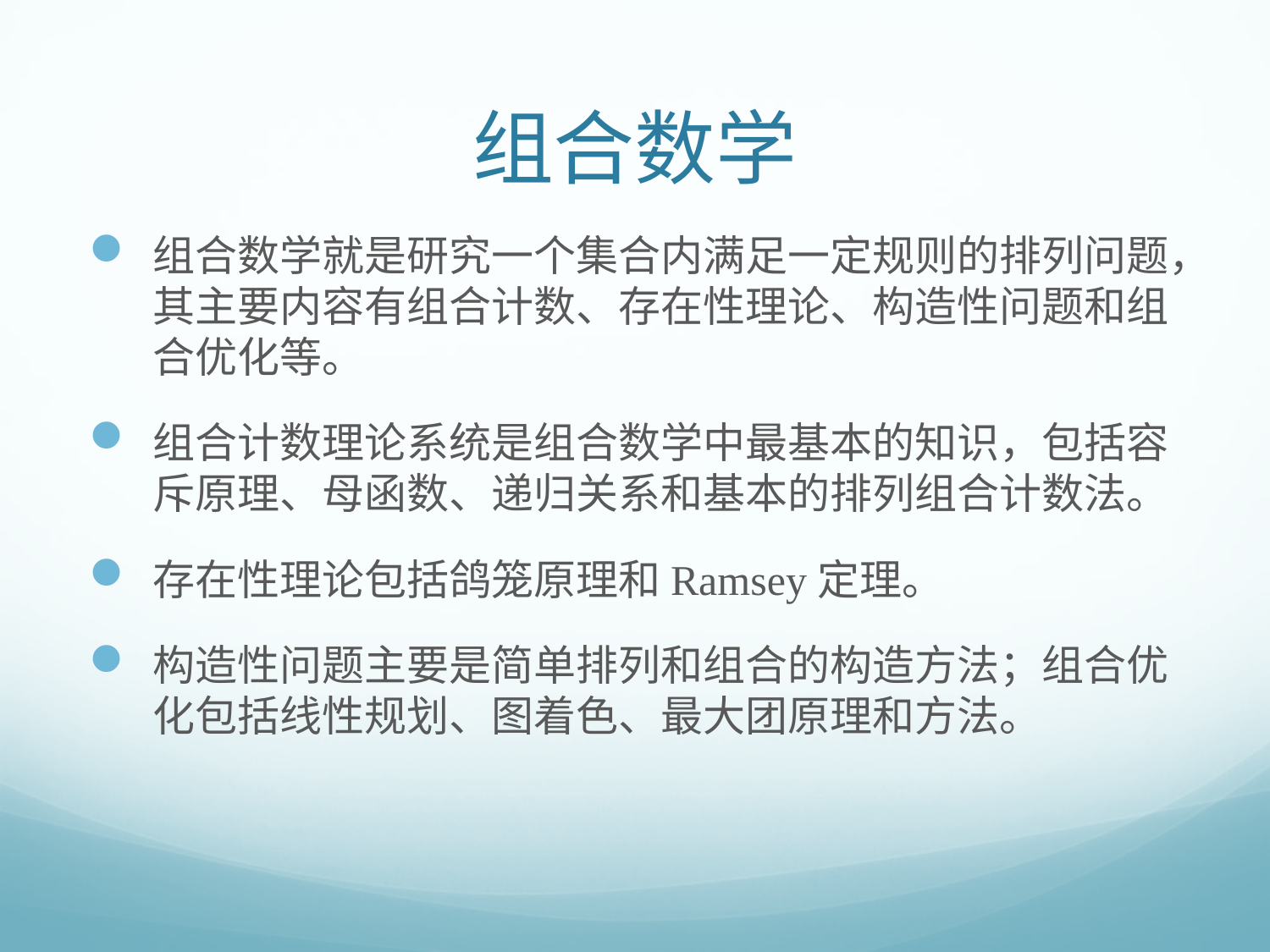

# 组合数学
组合数学就是研究一个集合内满足一定规则的排列问题，其主要内容有组合计数、存在性理论、构造性问题和组合优化等。
组合计数理论系统是组合数学中最基本的知识，包括容斥原理、母函数、递归关系和基本的排列组合计数法。
存在性理论包括鸽笼原理和Ramsey定理。
构造性问题主要是简单排列和组合的构造方法；组合优化包括线性规划、图着色、最大团原理和方法。